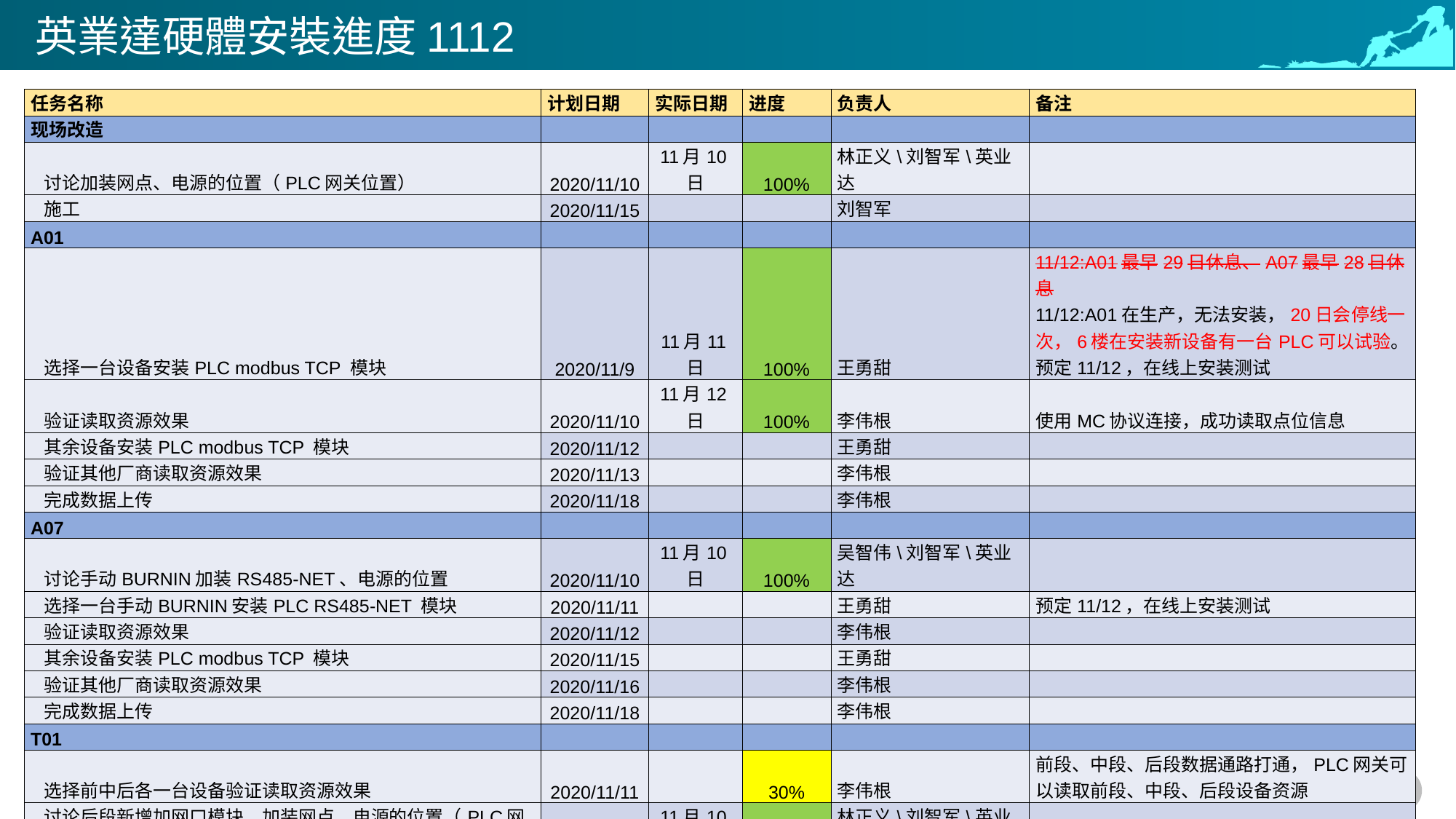

# 英業達硬體安裝進度1112
| 任务名称 | 计划日期 | 实际日期 | 进度 | 负责人 | 备注 |
| --- | --- | --- | --- | --- | --- |
| 现场改造 |  |  |  |  |  |
| 讨论加装网点、电源的位置（PLC网关位置） | 2020/11/10 | 11月10日 | 100% | 林正义\刘智军\英业达 |  |
| 施工 | 2020/11/15 |  |  | 刘智军 |  |
| A01 |  |  |  |  |  |
| 选择一台设备安装PLC modbus TCP 模块 | 2020/11/9 | 11月11日 | 100% | 王勇甜 | 11/12:A01最早29日休息、A07最早28日休息 11/12:A01在生产，无法安装，20日会停线一次，6楼在安装新设备有一台PLC可以试验。预定11/12，在线上安装测试 |
| 验证读取资源效果 | 2020/11/10 | 11月12日 | 100% | 李伟根 | 使用MC协议连接，成功读取点位信息 |
| 其余设备安装PLC modbus TCP 模块 | 2020/11/12 |  |  | 王勇甜 |  |
| 验证其他厂商读取资源效果 | 2020/11/13 |  |  | 李伟根 |  |
| 完成数据上传 | 2020/11/18 |  |  | 李伟根 |  |
| A07 |  |  |  |  |  |
| 讨论手动BURNIN加装RS485-NET、电源的位置 | 2020/11/10 | 11月10日 | 100% | 吴智伟\刘智军\英业达 |  |
| 选择一台手动BURNIN安装PLC RS485-NET 模块 | 2020/11/11 |  |  | 王勇甜 | 预定11/12，在线上安装测试 |
| 验证读取资源效果 | 2020/11/12 |  |  | 李伟根 |  |
| 其余设备安装PLC modbus TCP 模块 | 2020/11/15 |  |  | 王勇甜 |  |
| 验证其他厂商读取资源效果 | 2020/11/16 |  |  | 李伟根 |  |
| 完成数据上传 | 2020/11/18 |  |  | 李伟根 |  |
| T01 |  |  |  |  |  |
| 选择前中后各一台设备验证读取资源效果 | 2020/11/11 |  | 30% | 李伟根 | 前段、中段、后段数据通路打通，PLC网关可以读取前段、中段、后段设备资源 |
| 讨论后段新增加网口模块，加装网点、电源的位置（PLC网关位置） | 2020/11/11 | 11月10日 | 100% | 林正义\刘智军\英业达 |  |
| 验证其他设备读取资源效果 | 2020/11/15 | 11月12日 | 100% | 李伟根 |  |
| 完成数据上传 | 2020/11/18 |  |  | 李伟根 |  |
| A01\A07~A12 超音波 |  |  |  |  |  |
| 检查是否可联网，是否需要安装RS232-NET | 2020/11/10 |  | 90% | 吴智伟\李伟根 | A01、A07~A12网点已有，A07~A12工控机已有。计划把A01和A02调换。无需安装RS232-NET。 |